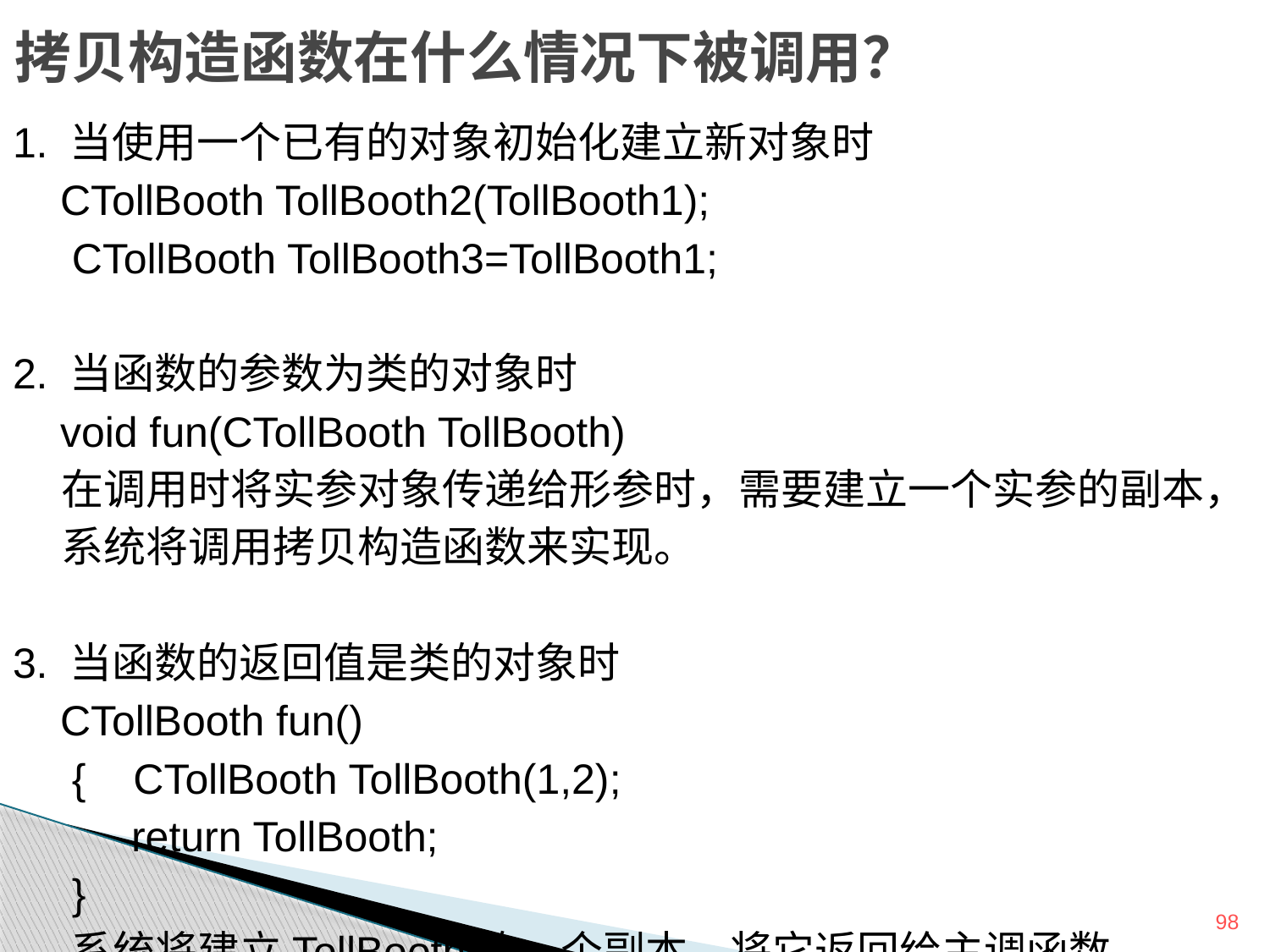

# 拷贝构造函数在什么情况下被调用？
1. 当使用一个已有的对象初始化建立新对象时
    CTollBooth TollBooth2(TollBooth1);
     CTollBooth TollBooth3=TollBooth1;

2. 当函数的参数为类的对象时
    void fun(CTollBooth TollBooth)
    在调用时将实参对象传递给形参时，需要建立一个实参的副本，
    系统将调用拷贝构造函数来实现。

3. 当函数的返回值是类的对象时
    CTollBooth fun()
     {    CTollBooth TollBooth(1,2);
          return TollBooth;
     }
     系统将建立TollBooth的一个副本，将它返回给主调函数。
98